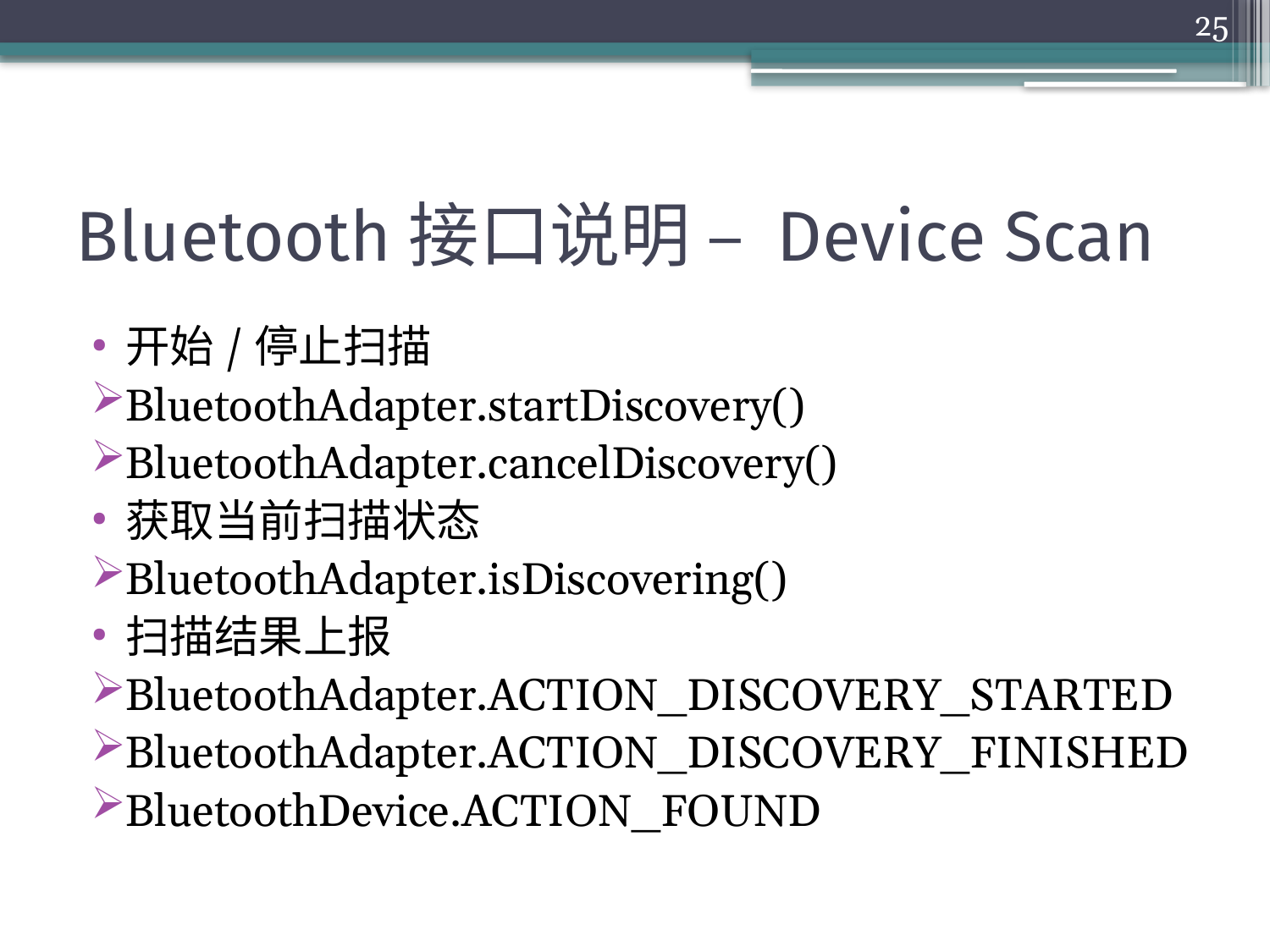

25
# Bluetooth接口说明 – Device Scan
开始/停止扫描
BluetoothAdapter.startDiscovery()
BluetoothAdapter.cancelDiscovery()
获取当前扫描状态
BluetoothAdapter.isDiscovering()
扫描结果上报
BluetoothAdapter.ACTION_DISCOVERY_STARTED
BluetoothAdapter.ACTION_DISCOVERY_FINISHED
BluetoothDevice.ACTION_FOUND